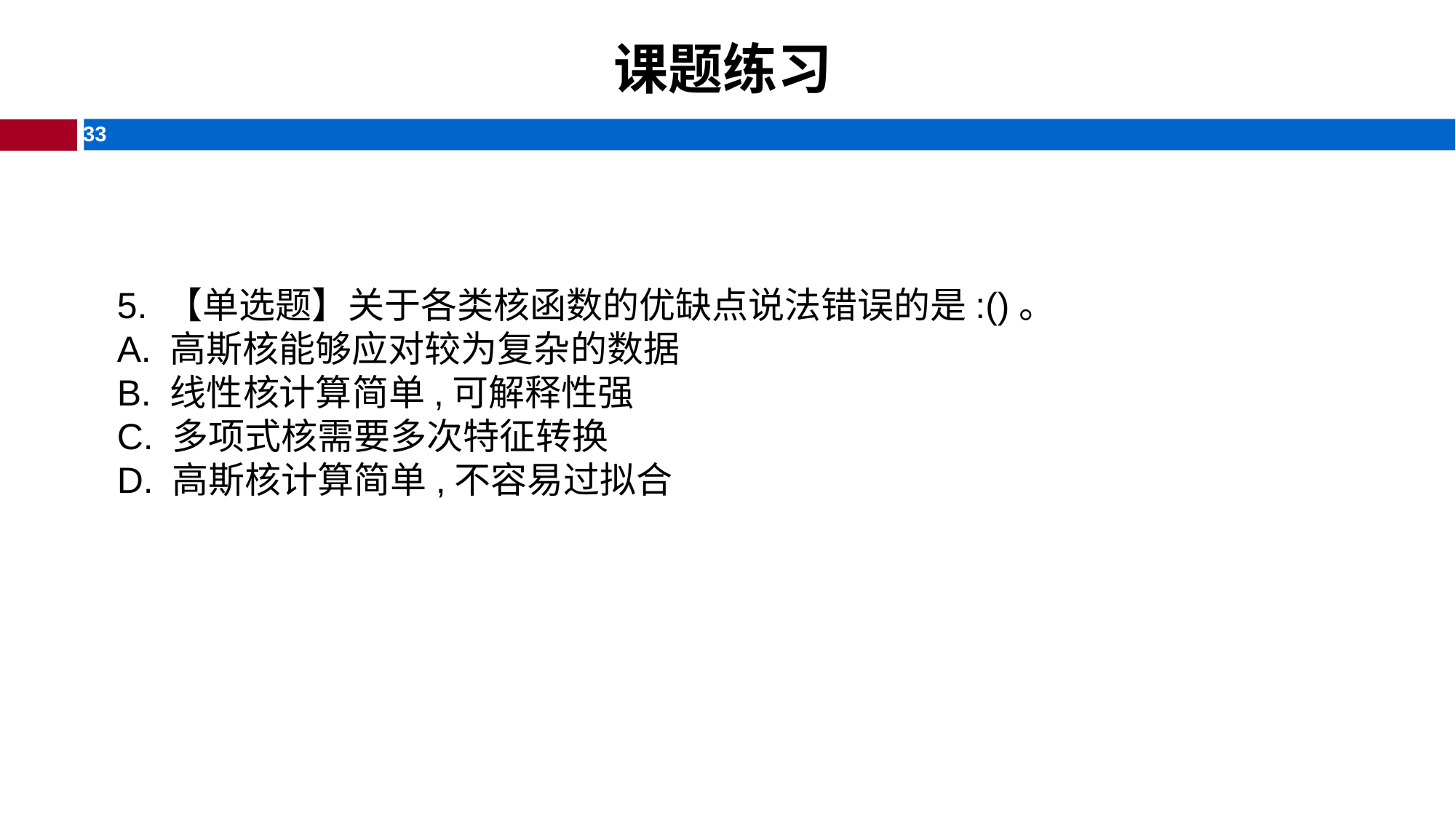

# 课题练习
5. 【单选题】关于各类核函数的优缺点说法错误的是:()。
A. 高斯核能够应对较为复杂的数据
B. 线性核计算简单,可解释性强
C. 多项式核需要多次特征转换
D. 高斯核计算简单,不容易过拟合